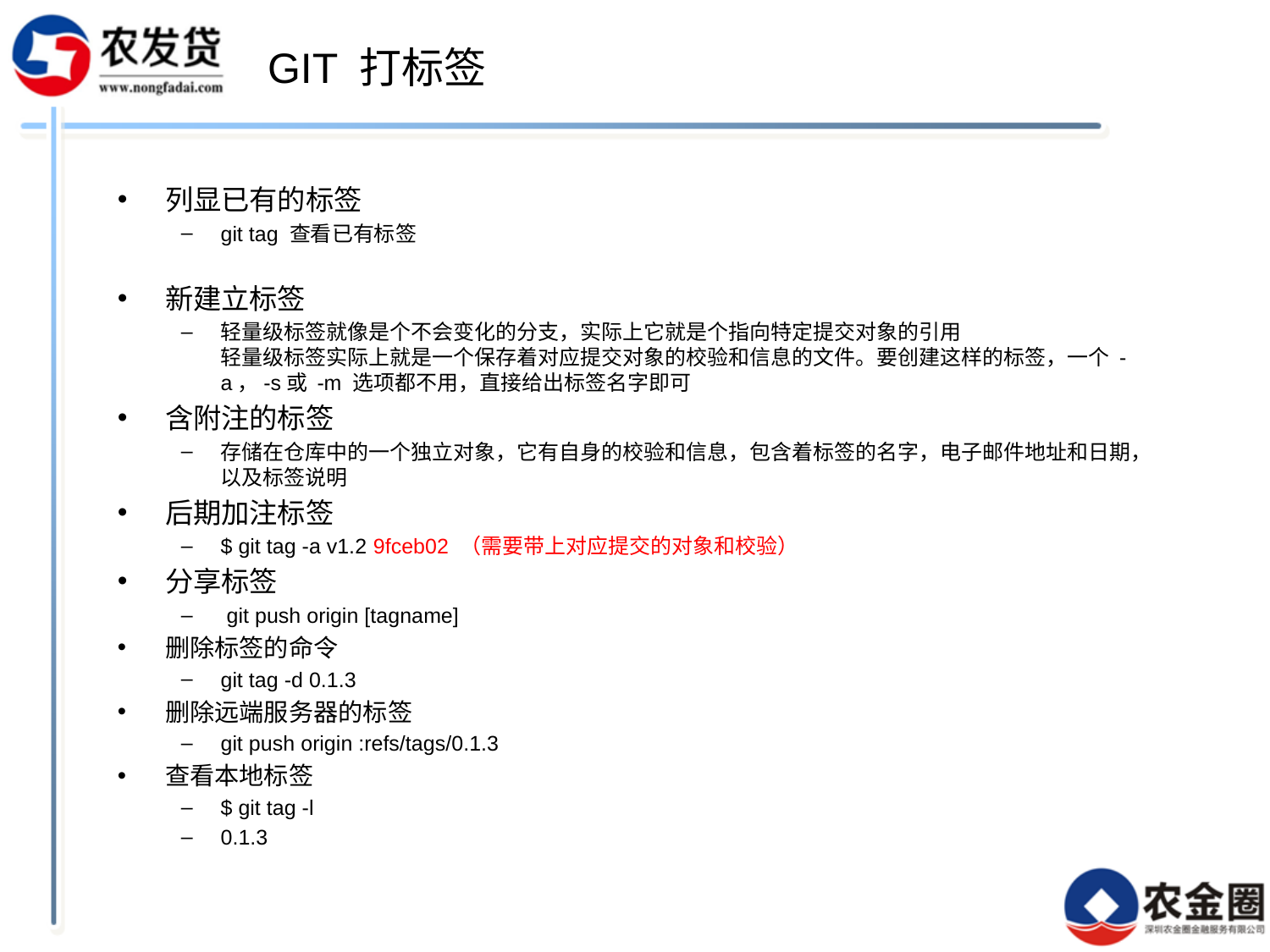

# GIT 打标签
列显已有的标签
git tag 查看已有标签

新建立标签
轻量级标签就像是个不会变化的分支，实际上它就是个指向特定提交对象的引用
轻量级标签实际上就是一个保存着对应提交对象的校验和信息的文件。要创建这样的标签，一个 -a，-s或 -m 选项都不用，直接给出标签名字即可
含附注的标签
存储在仓库中的一个独立对象，它有自身的校验和信息，包含着标签的名字，电子邮件地址和日期，以及标签说明
后期加注标签
$ git tag -a v1.2 9fceb02 （需要带上对应提交的对象和校验）
分享标签
 git push origin [tagname]
删除标签的命令
git tag -d 0.1.3
删除远端服务器的标签
git push origin :refs/tags/0.1.3
查看本地标签
$ git tag -l
0.1.3